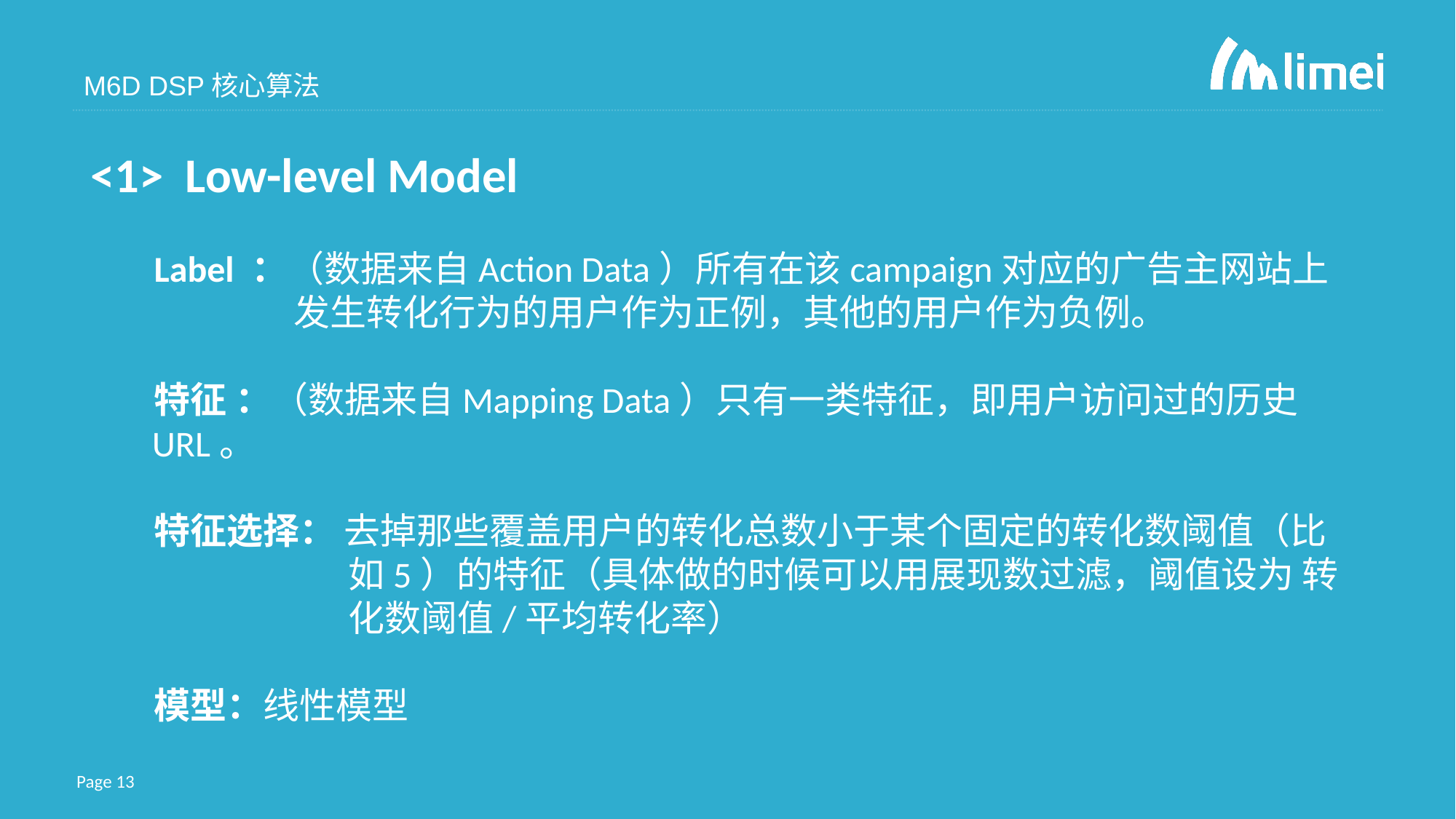

M6D DSP核心算法
<1>  Low-level Model

Label ：（数据来自Action Data）所有在该campaign对应的广告主网站上发生转化行为的用户作为正例，其他的用户作为负例。

特征 ：（数据来自Mapping Data）只有一类特征，即用户访问过的历史URL。

特征选择： 去掉那些覆盖用户的转化总数小于某个固定的转化数阈值（比如5）的特征（具体做的时候可以用展现数过滤，阈值设为 转化数阈值/平均转化率）

模型：线性模型

Page 13